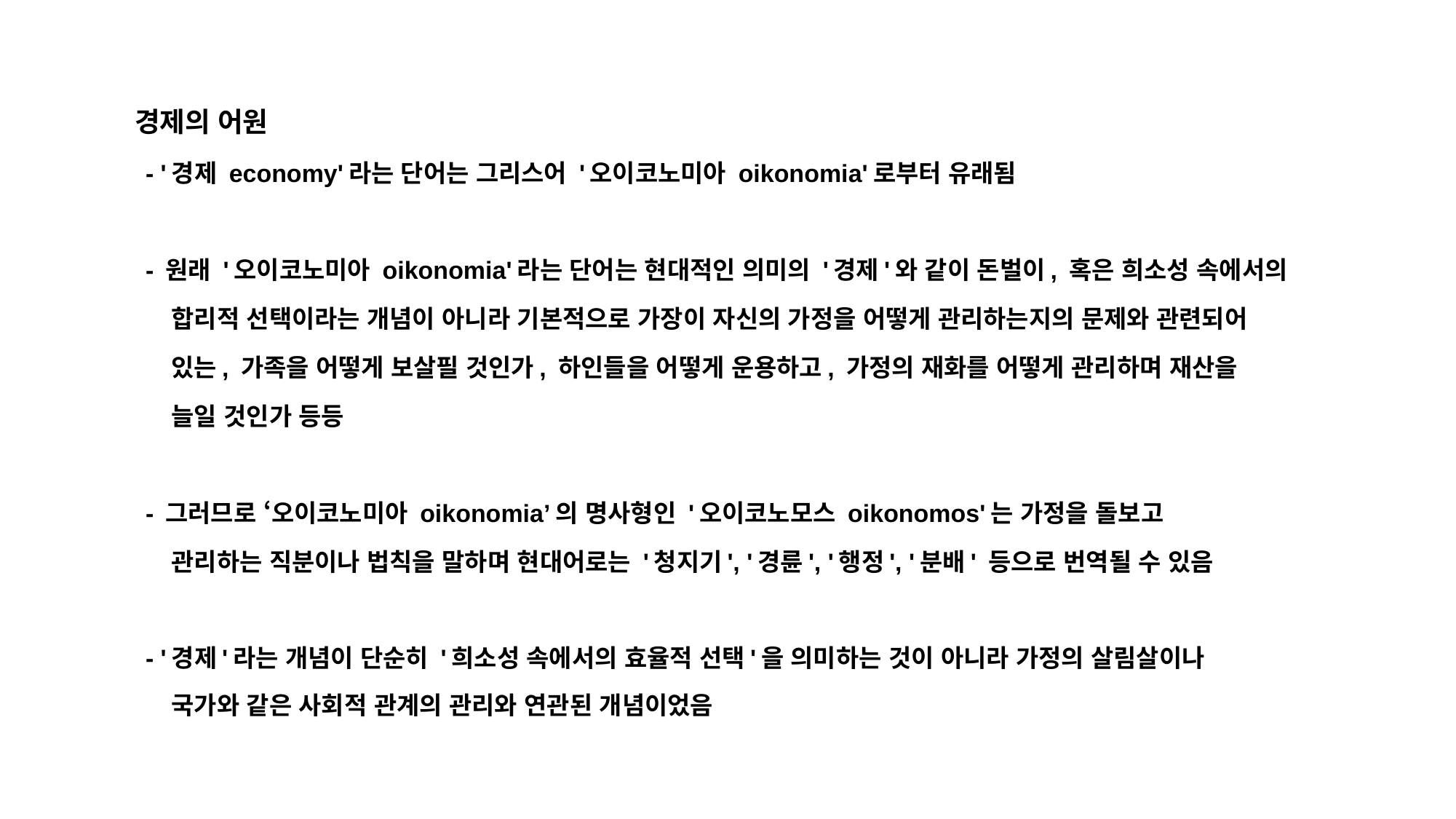

경제의 어원
     - '경제 economy'라는 단어는 그리스어 '오이코노미아 oikonomia'로부터 유래됨

     - 원래 '오이코노미아 oikonomia'라는 단어는 현대적인 의미의 '경제'와 같이 돈벌이, 혹은 희소성 속에서의
        합리적 선택이라는 개념이 아니라 기본적으로 가장이 자신의 가정을 어떻게 관리하는지의 문제와 관련되어
        있는, 가족을 어떻게 보살필 것인가, 하인들을 어떻게 운용하고, 가정의 재화를 어떻게 관리하며 재산을
        늘일 것인가 등등

     - 그러므로 ‘오이코노미아 oikonomia’의 명사형인 '오이코노모스 oikonomos'는 가정을 돌보고
        관리하는 직분이나 법칙을 말하며 현대어로는 '청지기', '경륜', '행정', '분배' 등으로 번역될 수 있음

     - '경제'라는 개념이 단순히 '희소성 속에서의 효율적 선택'을 의미하는 것이 아니라 가정의 살림살이나
        국가와 같은 사회적 관계의 관리와 연관된 개념이었음